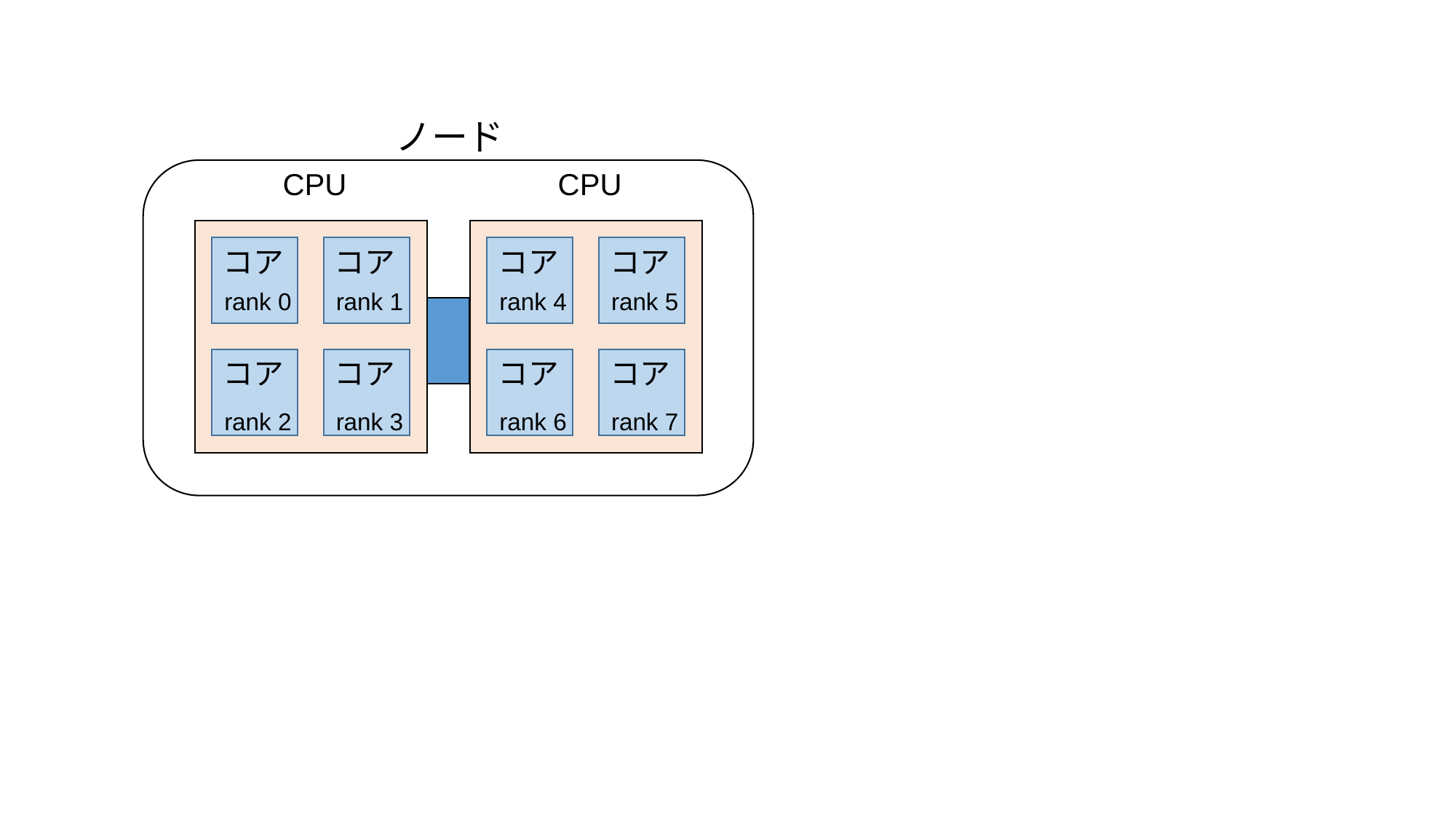

ノード

CPU
CPU

コア

コア

コア

コア
rank 0
rank 1
rank 4
rank 5

コア

コア

コア

コア
rank 2
rank 3
rank 6
rank 7